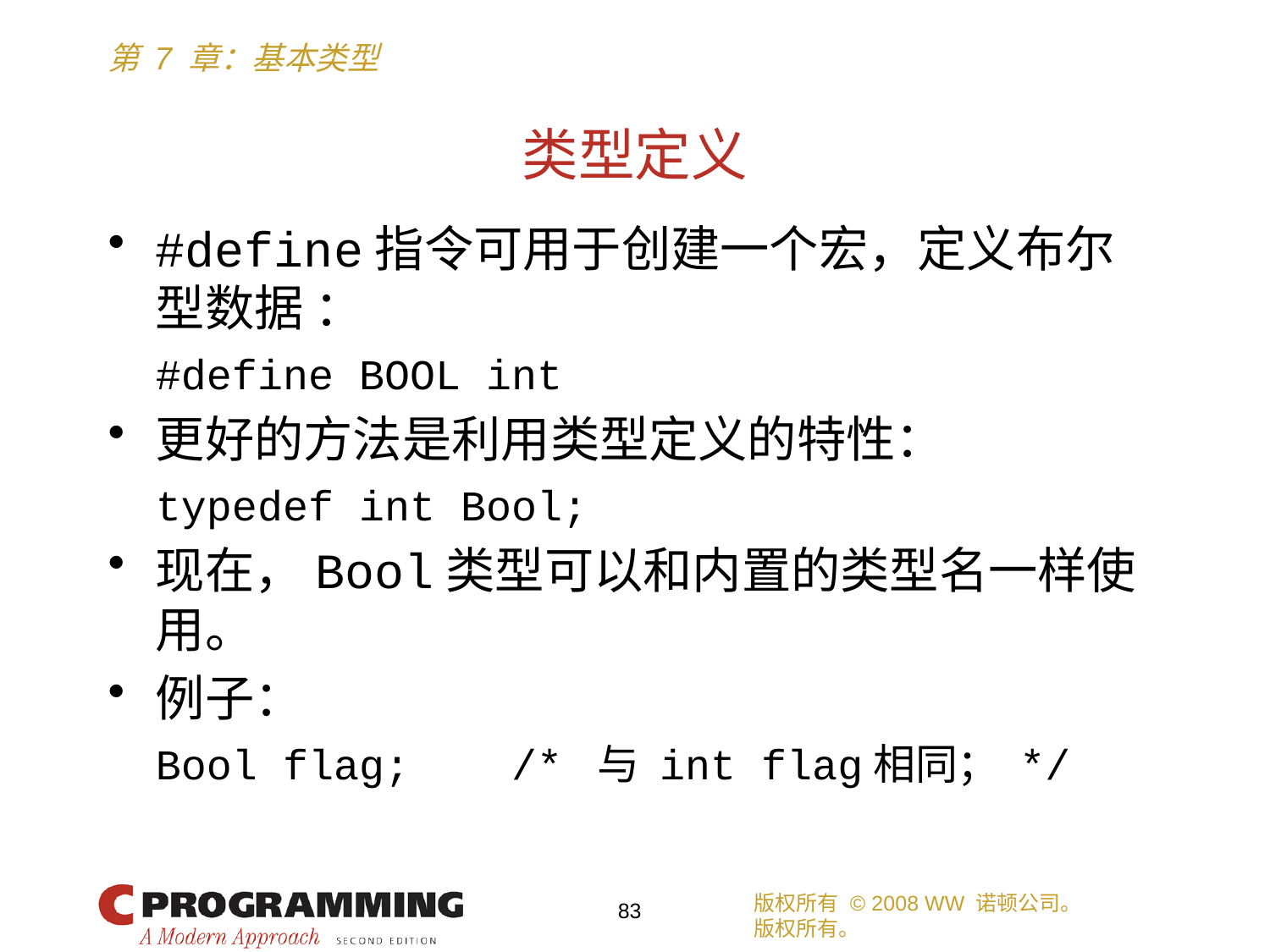

# 类型定义
#define指令可用于创建一个宏，定义布尔型数据 ：
	#define BOOL int
更好的方法是利用类型定义的特性：
	typedef int Bool;
现在，Bool类型可以和内置的类型名一样使用。
例子：
	Bool flag;    /* 与 int flag相同； */
版权所有 © 2008 WW 诺顿公司。
版权所有。
83